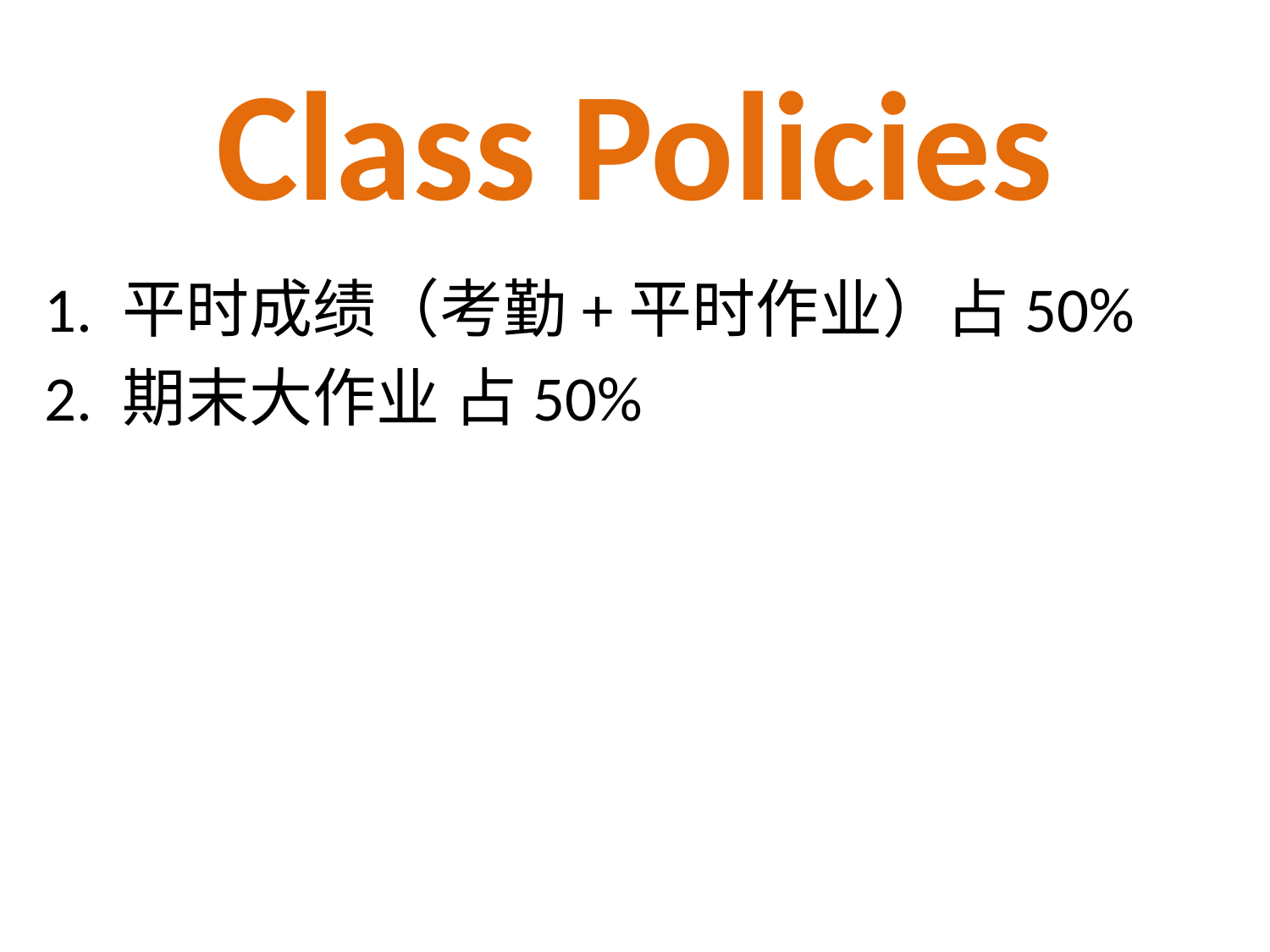

# Class Policies

1. 平时成绩（考勤+平时作业）占50%
2. 期末大作业 占50%